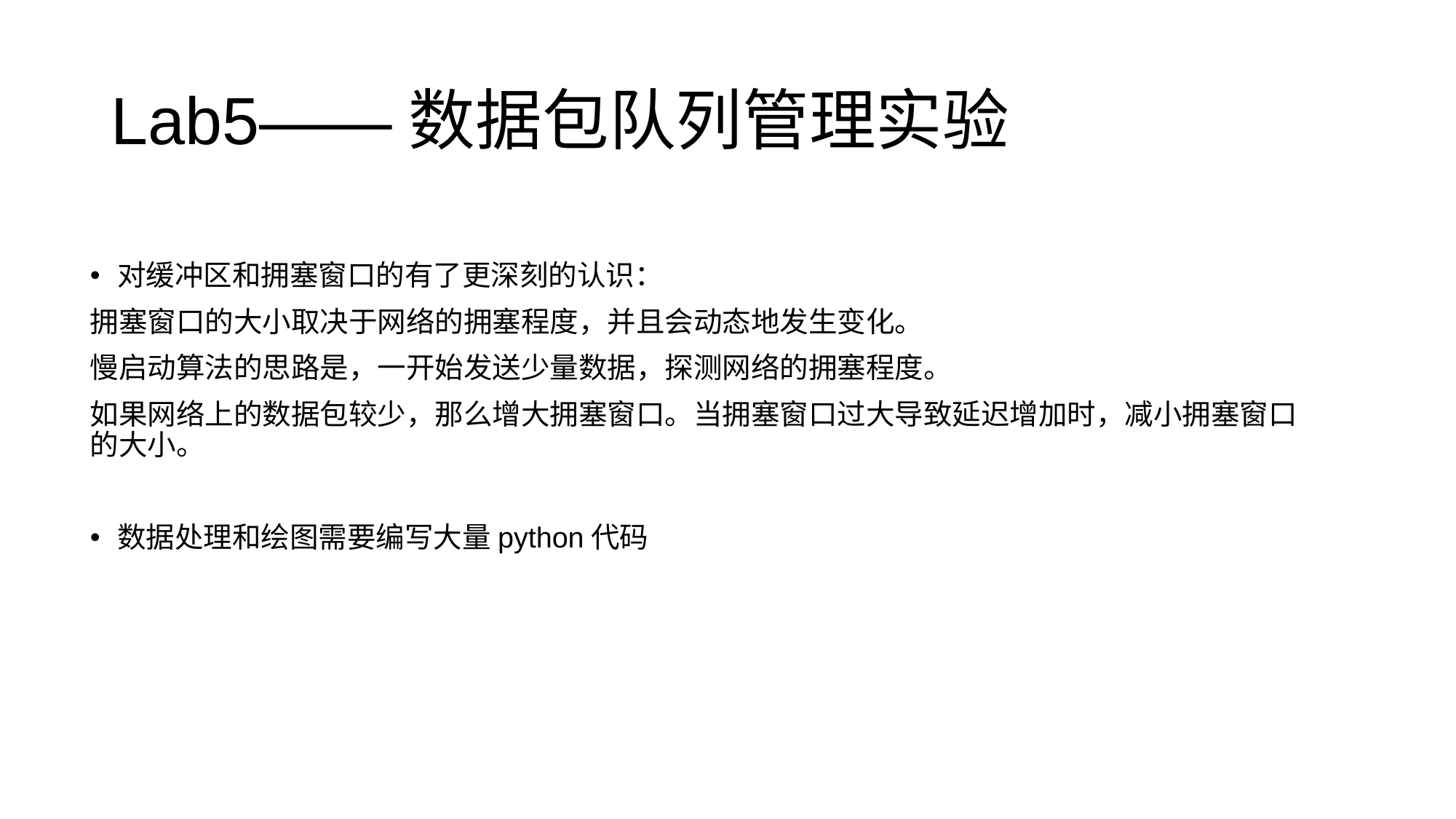

# Lab5——数据包队列管理实验
对缓冲区和拥塞窗口的有了更深刻的认识：
拥塞窗口的大小取决于网络的拥塞程度，并且会动态地发生变化。
慢启动算法的思路是，一开始发送少量数据，探测网络的拥塞程度。
如果网络上的数据包较少，那么增大拥塞窗口。当拥塞窗口过大导致延迟增加时，减小拥塞窗口的大小。

数据处理和绘图需要编写大量python代码